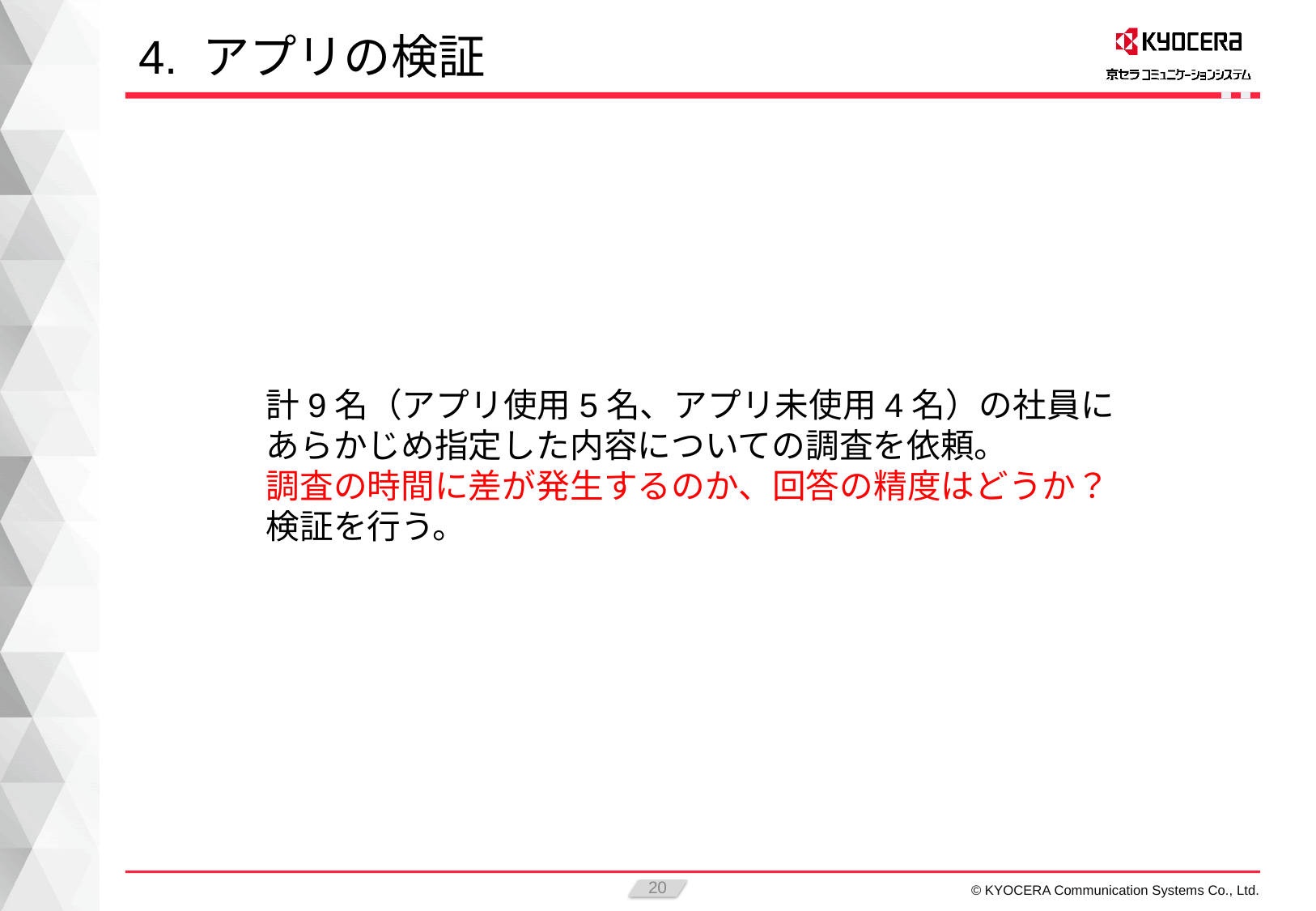

# 4. アプリの検証
計9名（アプリ使用5名、アプリ未使用4名）の社員に
あらかじめ指定した内容についての調査を依頼。
調査の時間に差が発生するのか、回答の精度はどうか？
検証を行う。
20